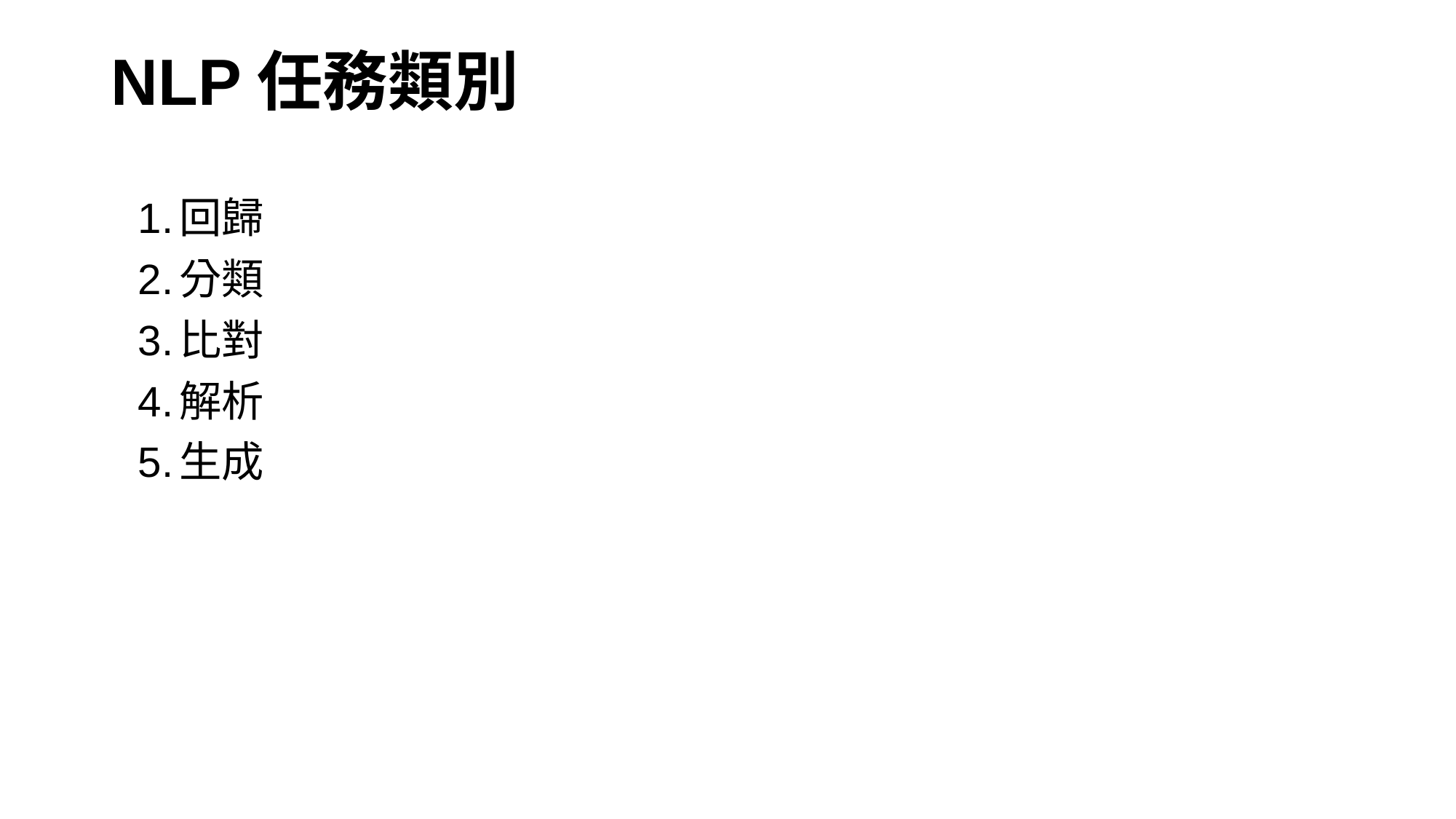

# NLP任務類別
回歸
分類
比對
解析
生成